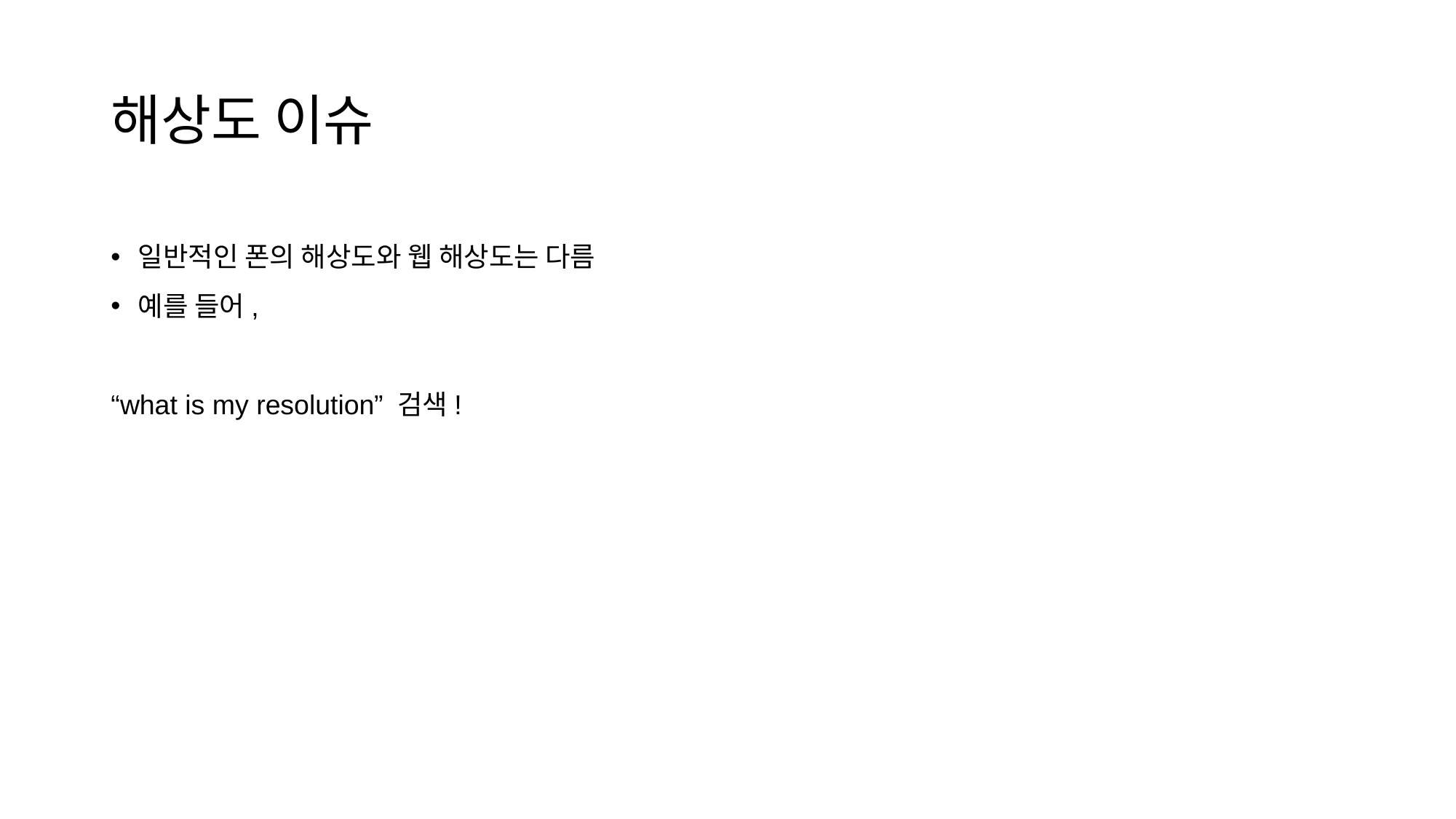

# 해상도 이슈
일반적인 폰의 해상도와 웹 해상도는 다름
예를 들어,

“what is my resolution” 검색!